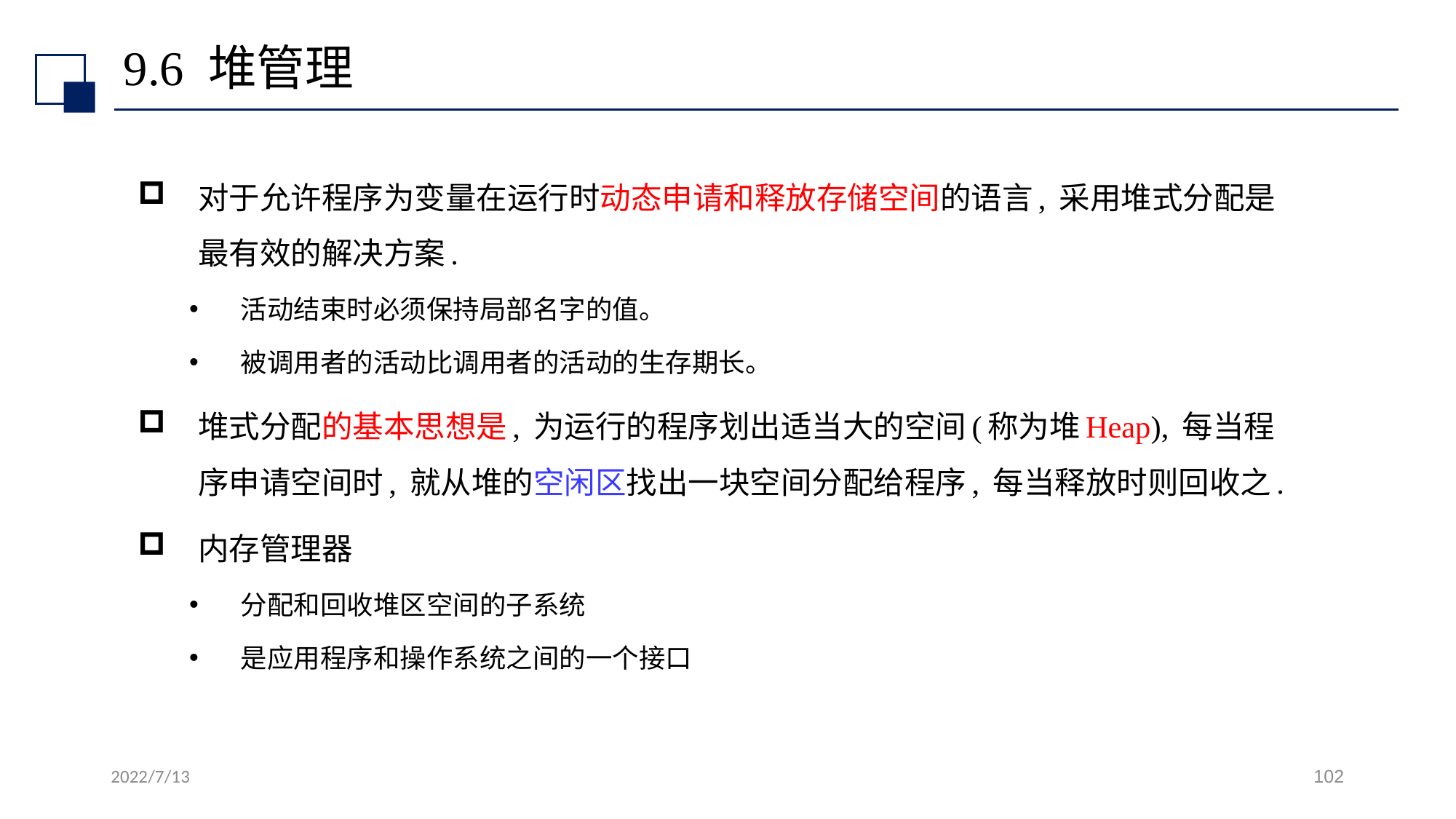

# 9.6 堆管理
对于允许程序为变量在运行时动态申请和释放存储空间的语言, 采用堆式分配是最有效的解决方案.
活动结束时必须保持局部名字的值。
被调用者的活动比调用者的活动的生存期长。
堆式分配的基本思想是, 为运行的程序划出适当大的空间(称为堆Heap), 每当程序申请空间时, 就从堆的空闲区找出一块空间分配给程序, 每当释放时则回收之.
内存管理器
分配和回收堆区空间的子系统
是应用程序和操作系统之间的一个接口
2022/7/13
102